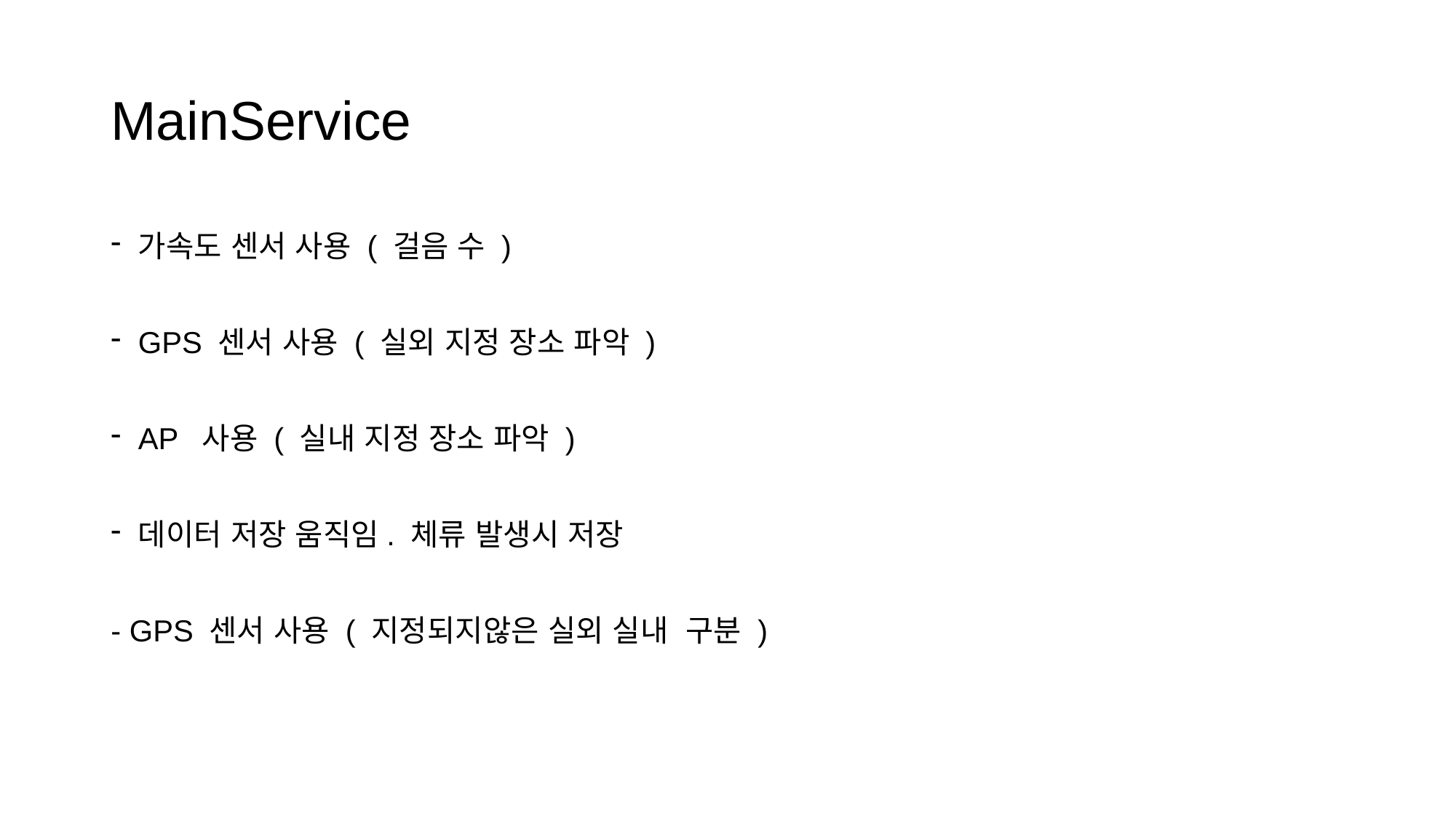

# MainService
가속도 센서 사용 ( 걸음 수 )

GPS 센서 사용 ( 실외 지정 장소 파악 )

AP  사용 ( 실내 지정 장소 파악 )

데이터 저장 움직임. 체류 발생시 저장

- GPS 센서 사용 ( 지정되지않은 실외 실내  구분 )